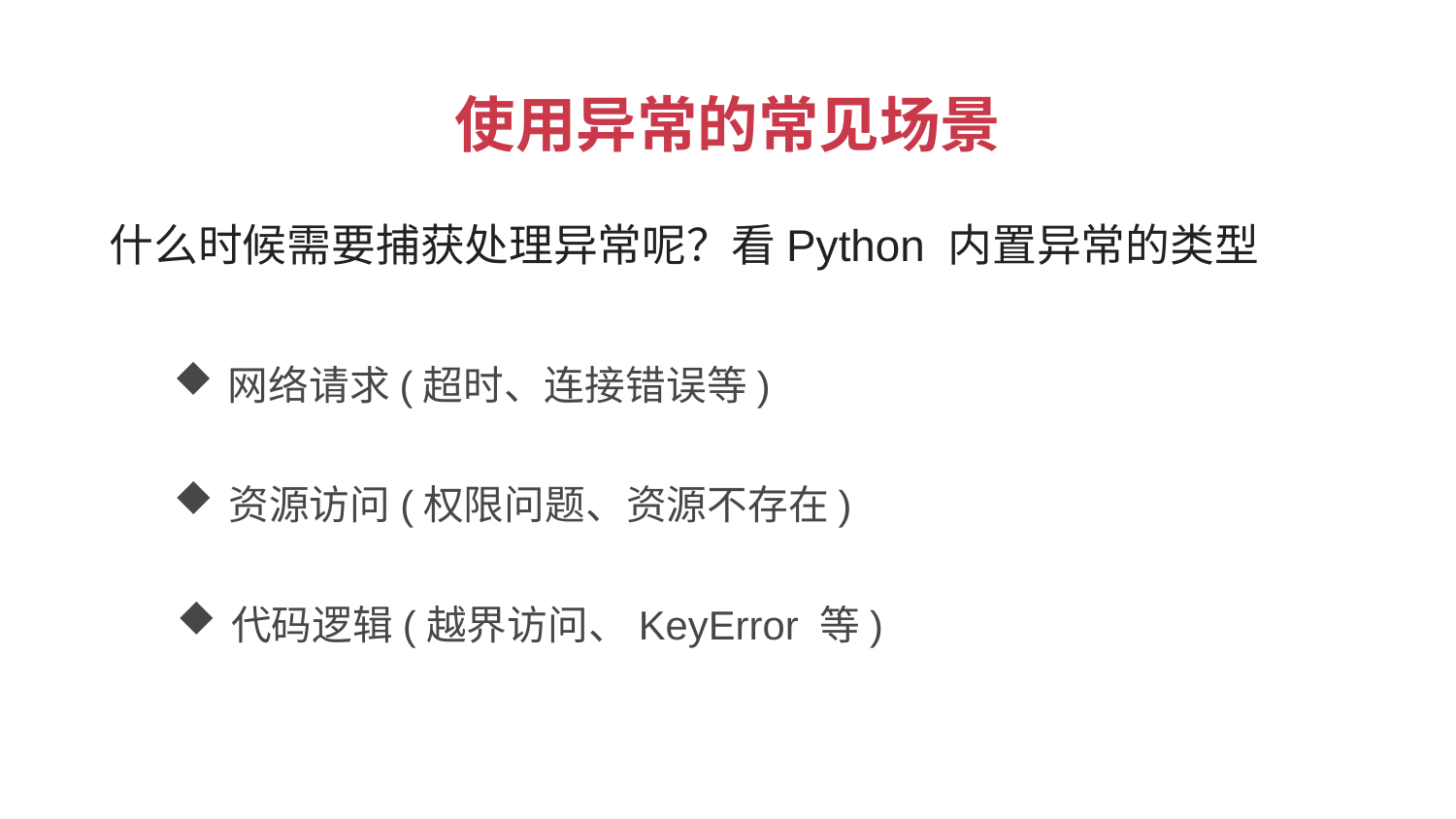

使用异常的常见场景
 什么时候需要捕获处理异常呢？看Python 内置异常的类型
网络请求(超时、连接错误等)
资源访问(权限问题、资源不存在)
代码逻辑(越界访问、KeyError 等)